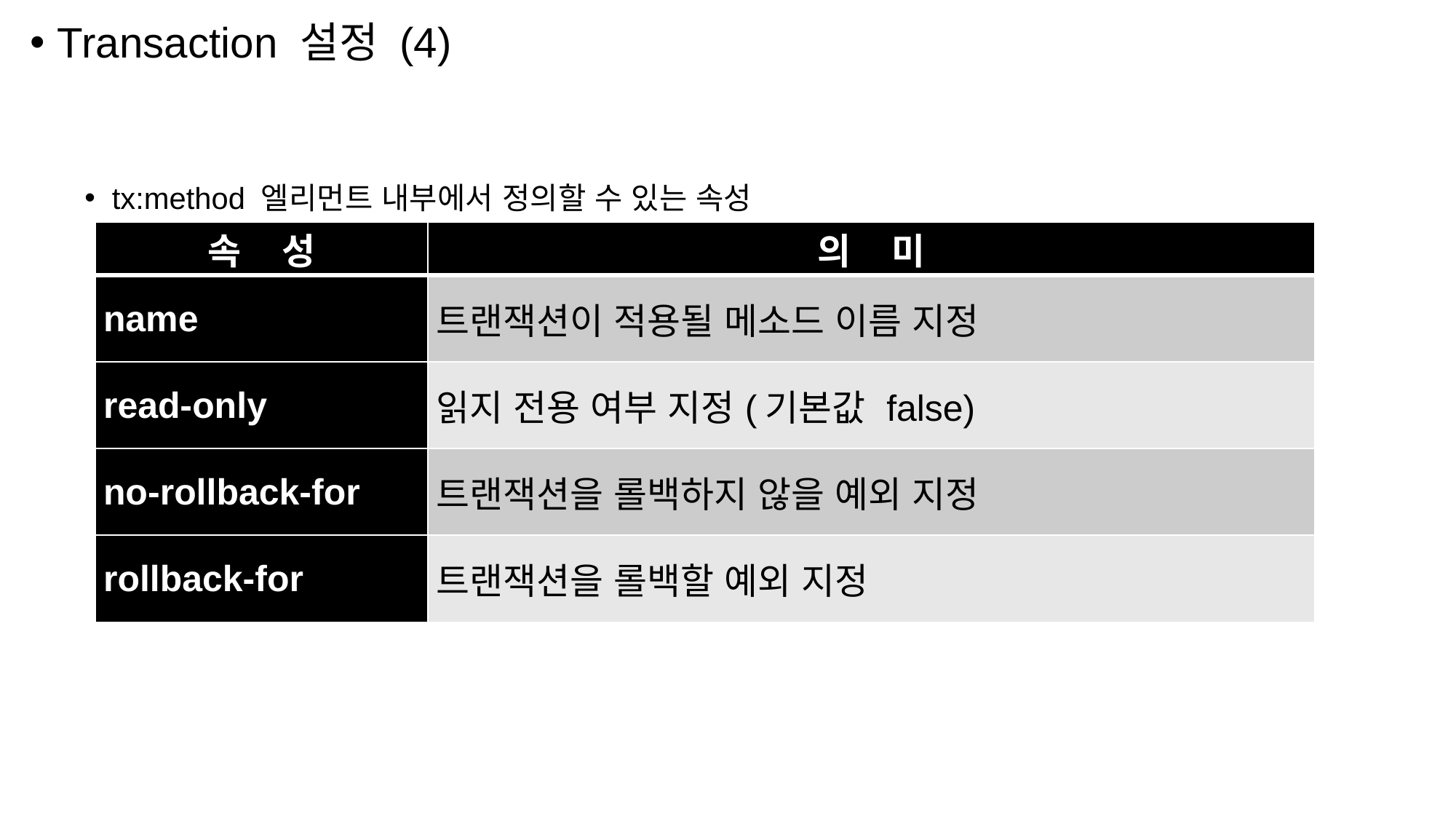

Transaction 설정 (4)

tx:method 엘리먼트 내부에서 정의할 수 있는 속성
| 속 성 | 의 미 |
| --- | --- |
| name | 트랜잭션이 적용될 메소드 이름 지정 |
| read-only | 읽지 전용 여부 지정(기본값 false) |
| no-rollback-for | 트랜잭션을 롤백하지 않을 예외 지정 |
| rollback-for | 트랜잭션을 롤백할 예외 지정 |